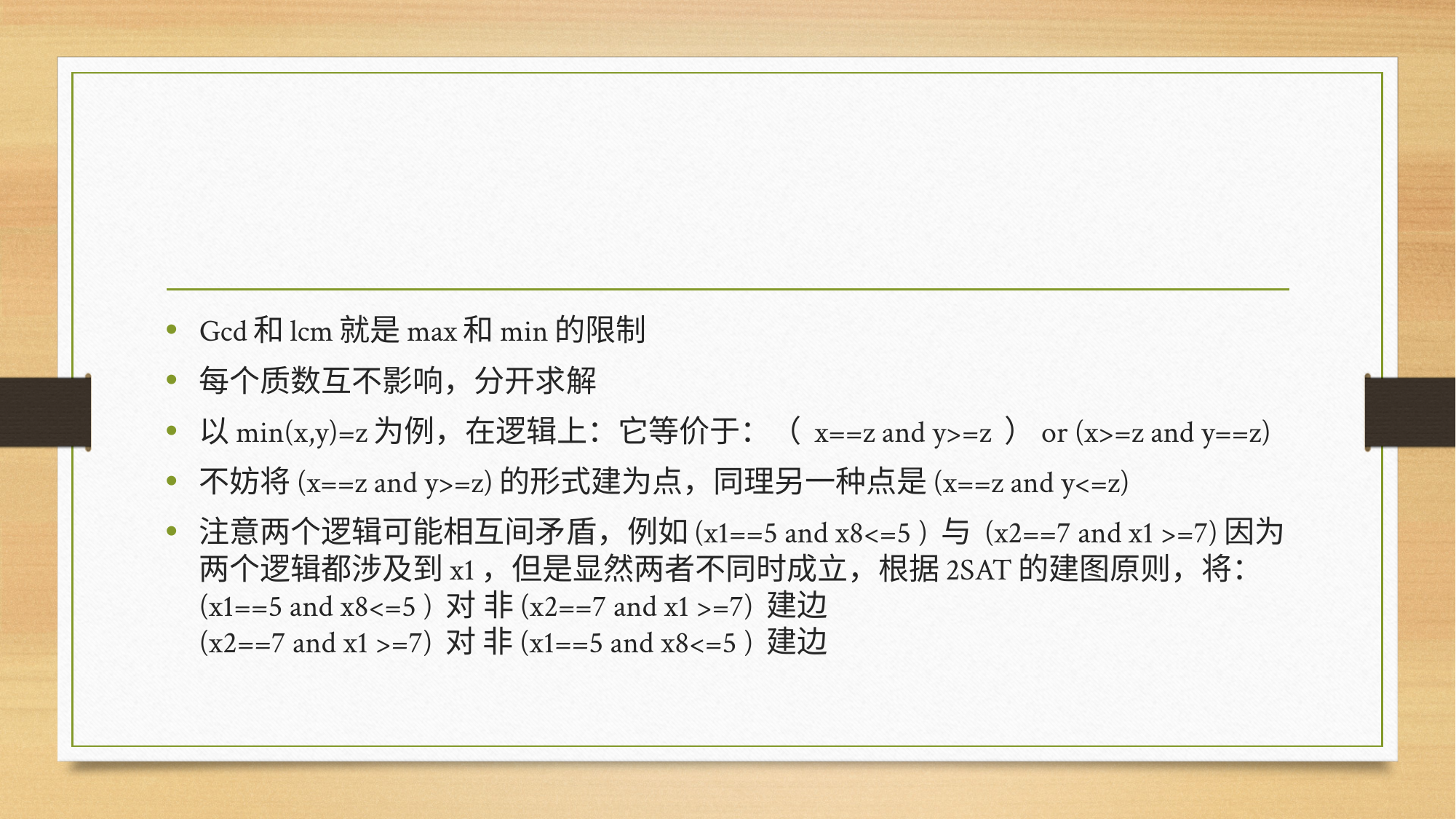

#
Gcd和lcm就是max和min的限制
每个质数互不影响，分开求解
以min(x,y)=z为例，在逻辑上：它等价于：（ x==z and y>=z ）or (x>=z and y==z)
不妨将(x==z and y>=z)的形式建为点，同理另一种点是(x==z and y<=z)
注意两个逻辑可能相互间矛盾，例如(x1==5 and x8<=5 ) 与 (x2==7 and x1 >=7)因为两个逻辑都涉及到x1，但是显然两者不同时成立，根据2SAT的建图原则，将：
(x1==5 and x8<=5 ) 对 非(x2==7 and x1 >=7) 建边
(x2==7 and x1 >=7) 对 非(x1==5 and x8<=5 ) 建边